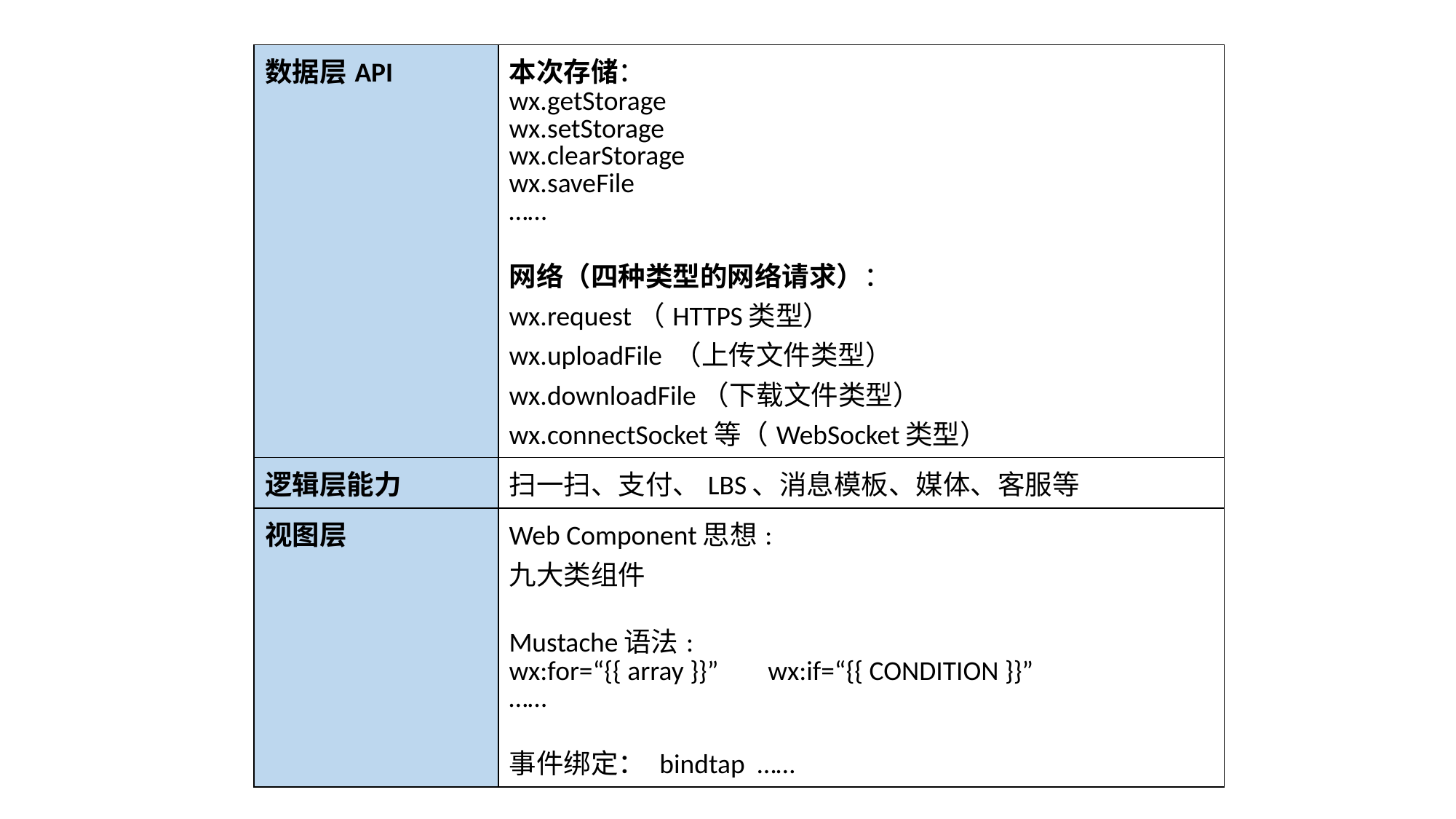

| 数据层API | 本次存储： wx.getStorage wx.setStorage wx.clearStorage wx.saveFile …… 网络（四种类型的网络请求）： wx.request（HTTPS类型） wx.uploadFile （上传文件类型） wx.downloadFile（下载文件类型） wx.connectSocket等（WebSocket类型） |
| --- | --- |
| 逻辑层能力 | 扫一扫、支付、LBS、消息模板、媒体、客服等 |
| 视图层 | Web Component思想: 九大类组件 Mustache语法: wx:for=“{{ array }}” wx:if=“{{ CONDITION }}” …… 事件绑定： bindtap …… |